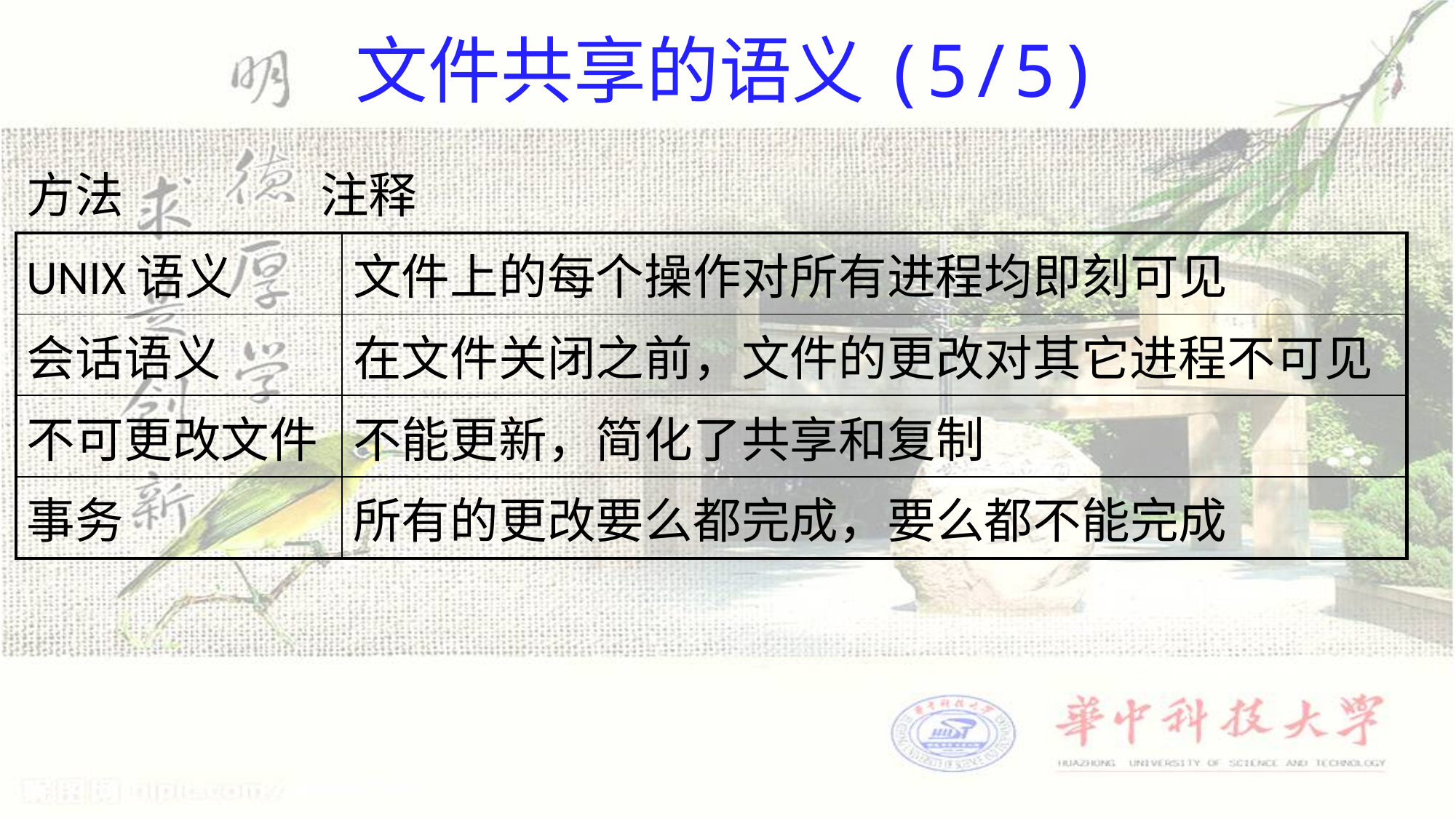

# 文件共享的语义(5/5)
方法                  注释
| UNIX语义 | 文件上的每个操作对所有进程均即刻可见 |
| --- | --- |
| 会话语义 | 在文件关闭之前，文件的更改对其它进程不可见 |
| 不可更改文件 | 不能更新，简化了共享和复制 |
| 事务 | 所有的更改要么都完成，要么都不能完成 |